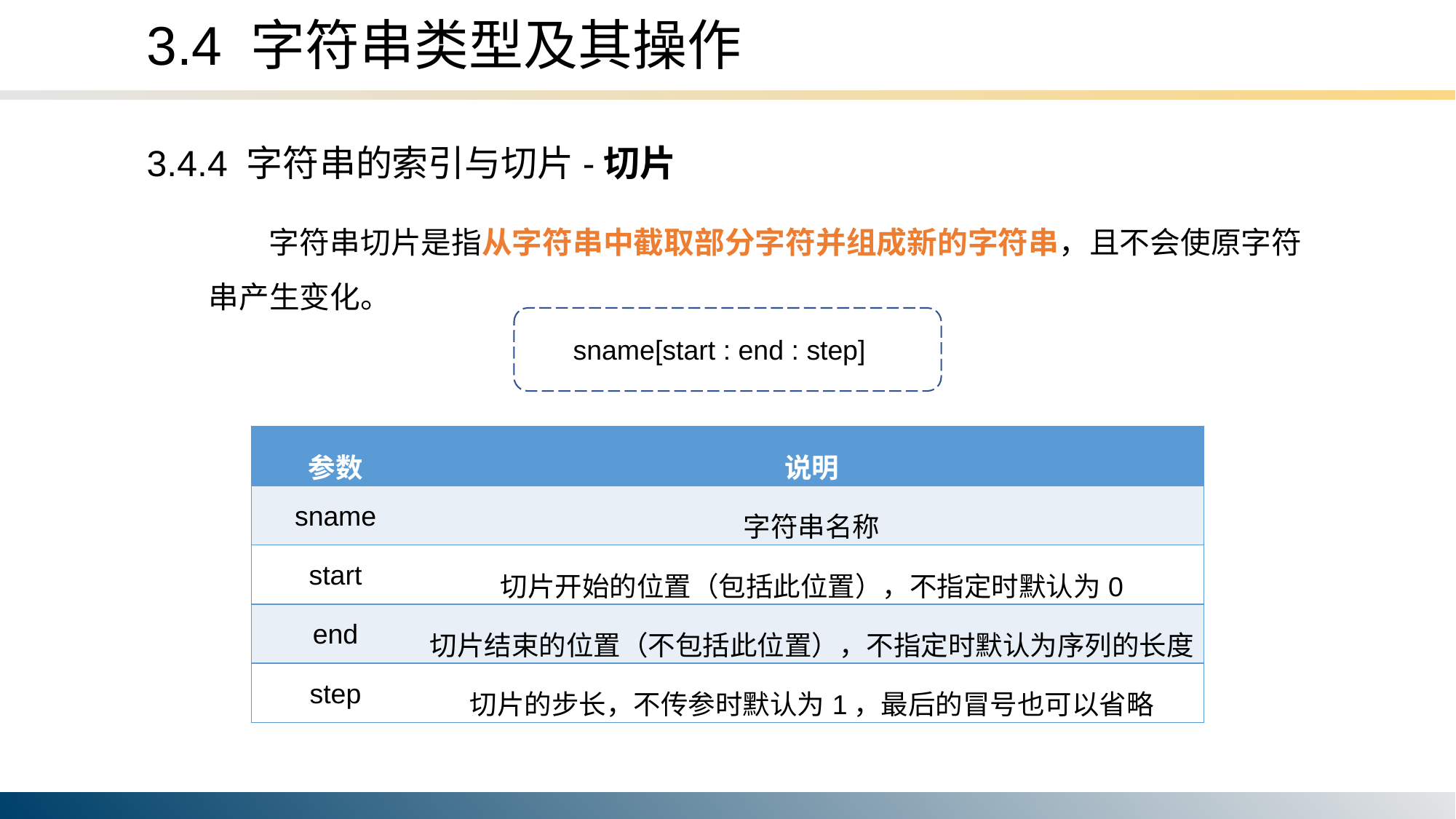

3.4 字符串类型及其操作

3.4.4 字符串的索引与切片-切片
字符串切片是指从字符串中截取部分字符并组成新的字符串，且不会使原字符串产生变化。

sname[start : end : step]
| 参数 | 说明 |
| --- | --- |
| sname | 字符串名称 |
| start | 切片开始的位置（包括此位置），不指定时默认为0 |
| end | 切片结束的位置（不包括此位置），不指定时默认为序列的长度 |
| step | 切片的步长，不传参时默认为1，最后的冒号也可以省略 |